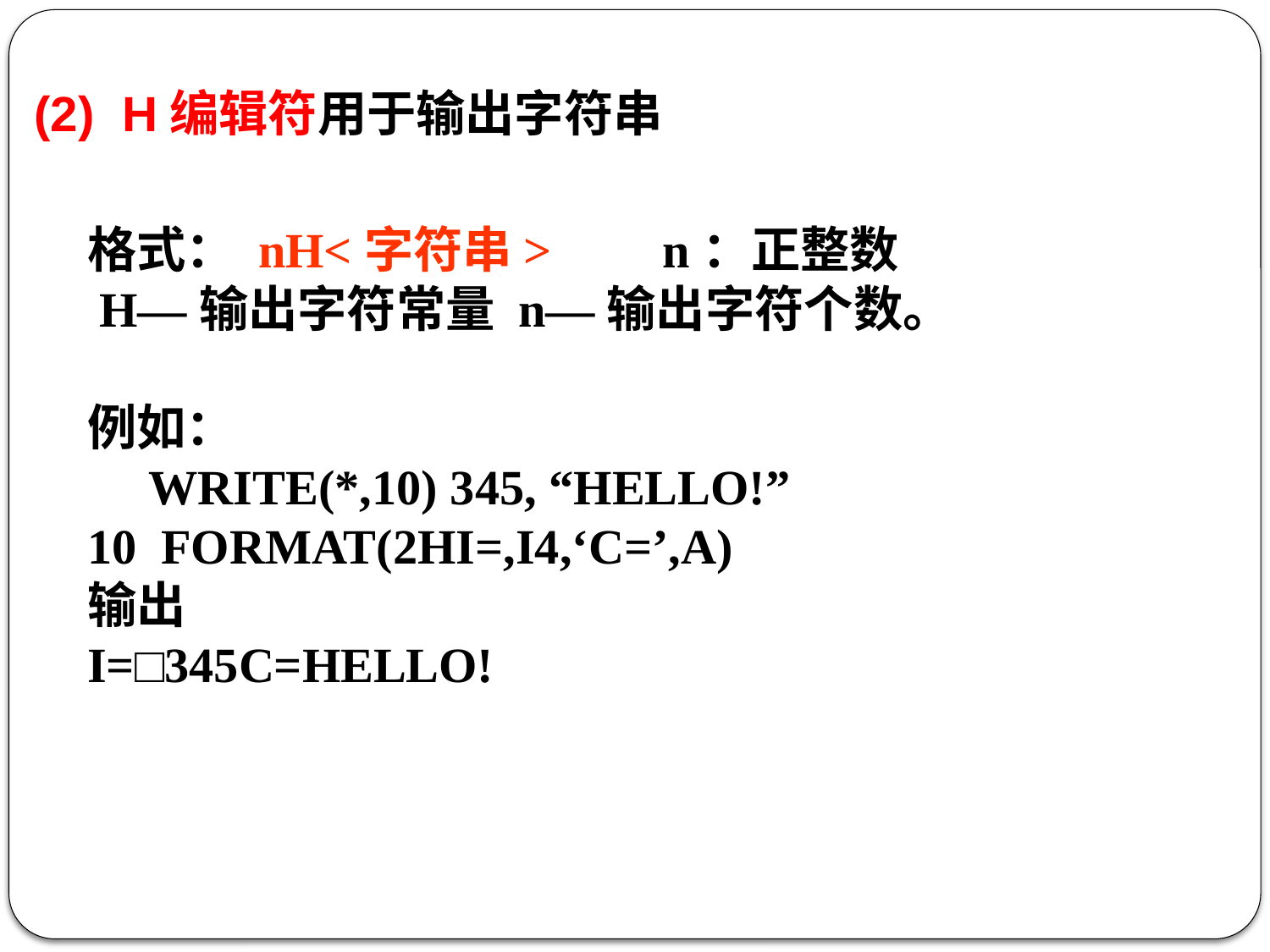

(2)  H编辑符用于输出字符串

格式： nH<字符串>         n：正整数
 H—输出字符常量 n—输出字符个数。

例如：
     WRITE(*,10) 345, “HELLO!”
10  FORMAT(2HI=,I4,‘C=’,A)
输出
I=□345C=HELLO!